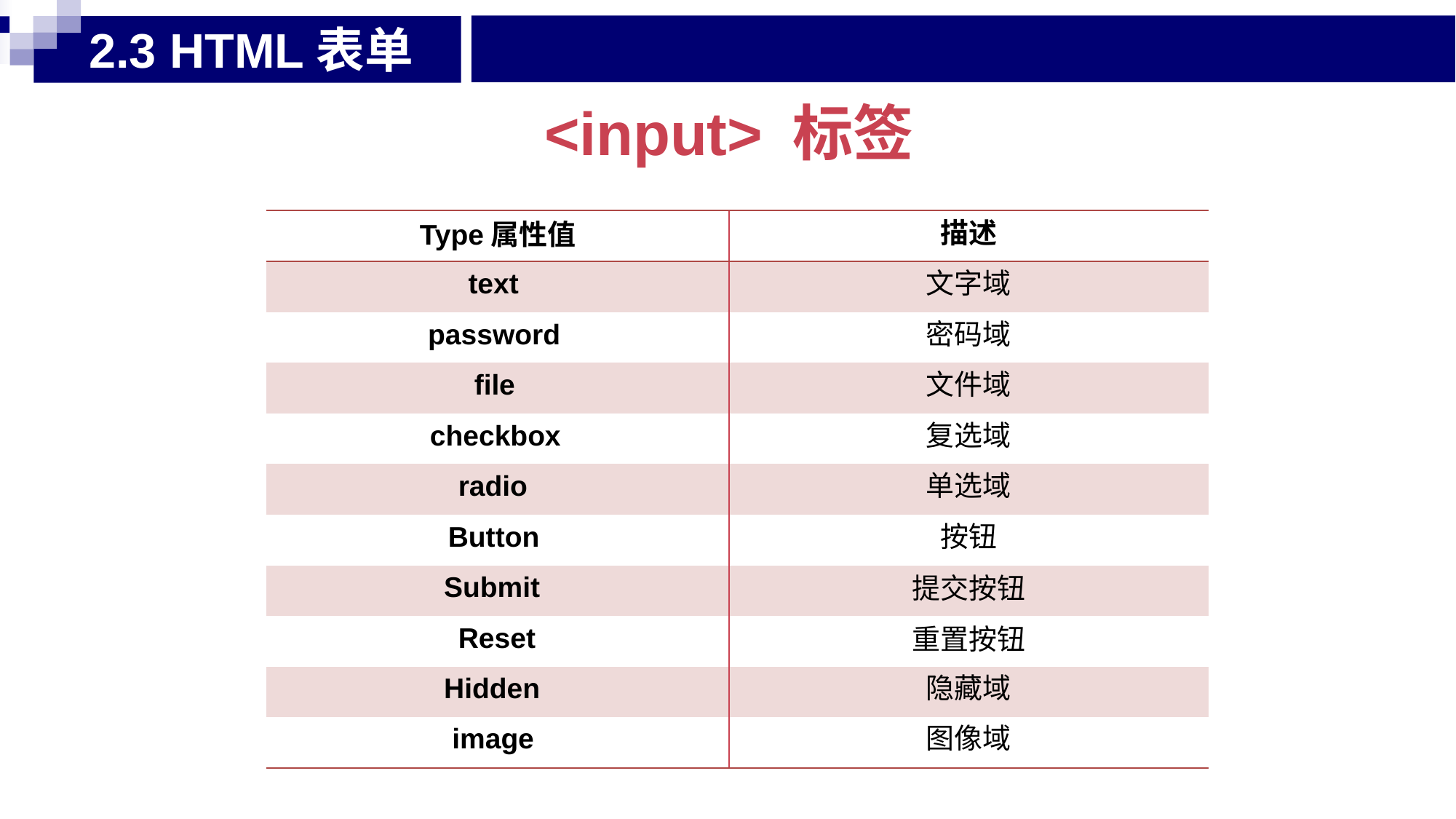

2.3 HTML表单

<input> 标签

Type属性值
							text
	password
								file
		checkbox
						radio
				Button
			Submit
						Reset
			Hidden
					image
		描述
	文字域
	密码域
	文件域
	复选域
	单选域
		按钮
提交按钮
重置按钮
	隐藏域
	图像域